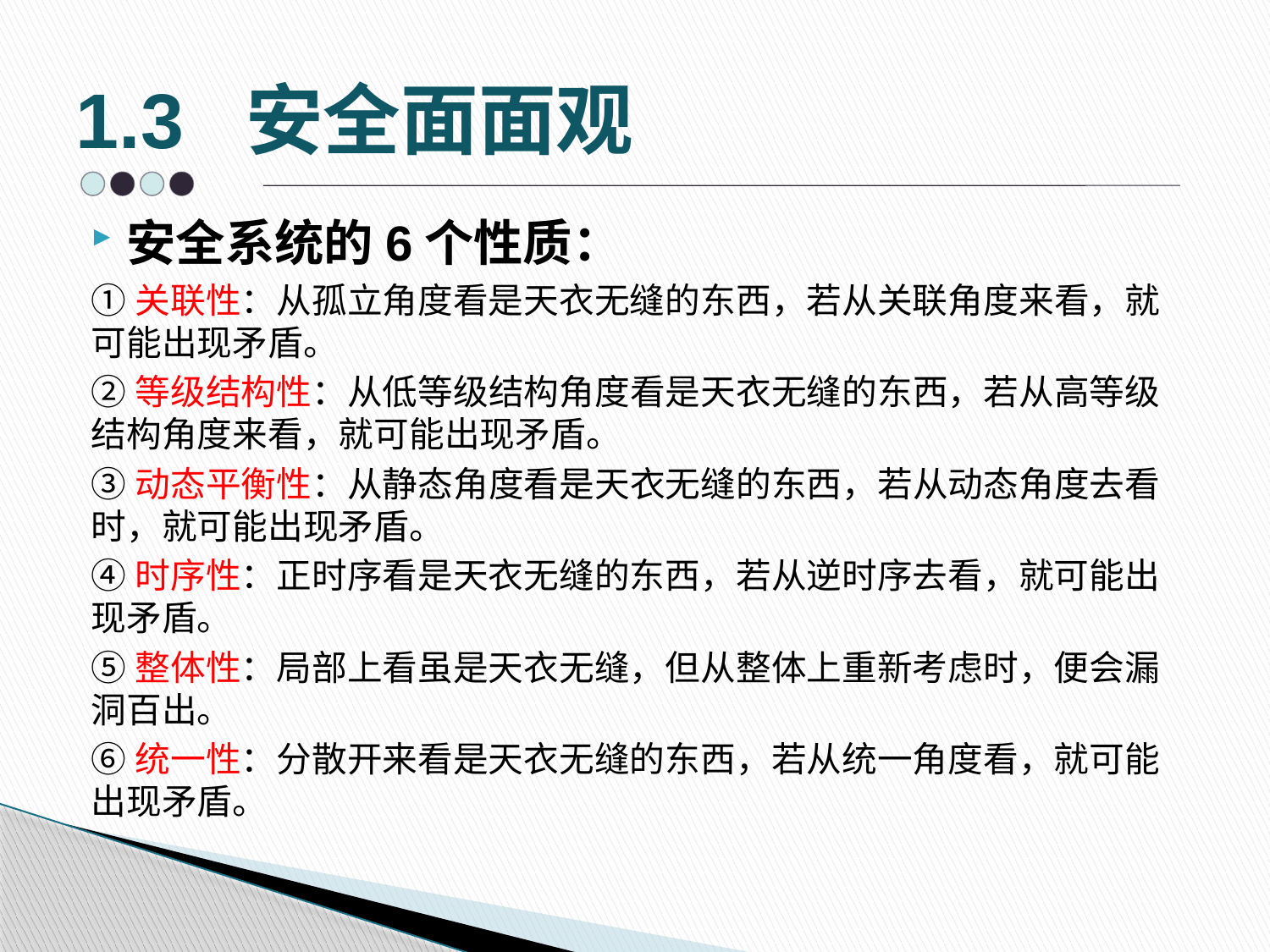

# 1.3  安全面面观

安全系统的6个性质：
①关联性：从孤立角度看是天衣无缝的东西，若从关联角度来看，就可能出现矛盾。
②等级结构性：从低等级结构角度看是天衣无缝的东西，若从高等级结构角度来看，就可能出现矛盾。
③动态平衡性：从静态角度看是天衣无缝的东西，若从动态角度去看时，就可能出现矛盾。
④时序性：正时序看是天衣无缝的东西，若从逆时序去看，就可能出现矛盾。
⑤整体性：局部上看虽是天衣无缝，但从整体上重新考虑时，便会漏洞百出。
⑥统一性：分散开来看是天衣无缝的东西，若从统一角度看，就可能出现矛盾。